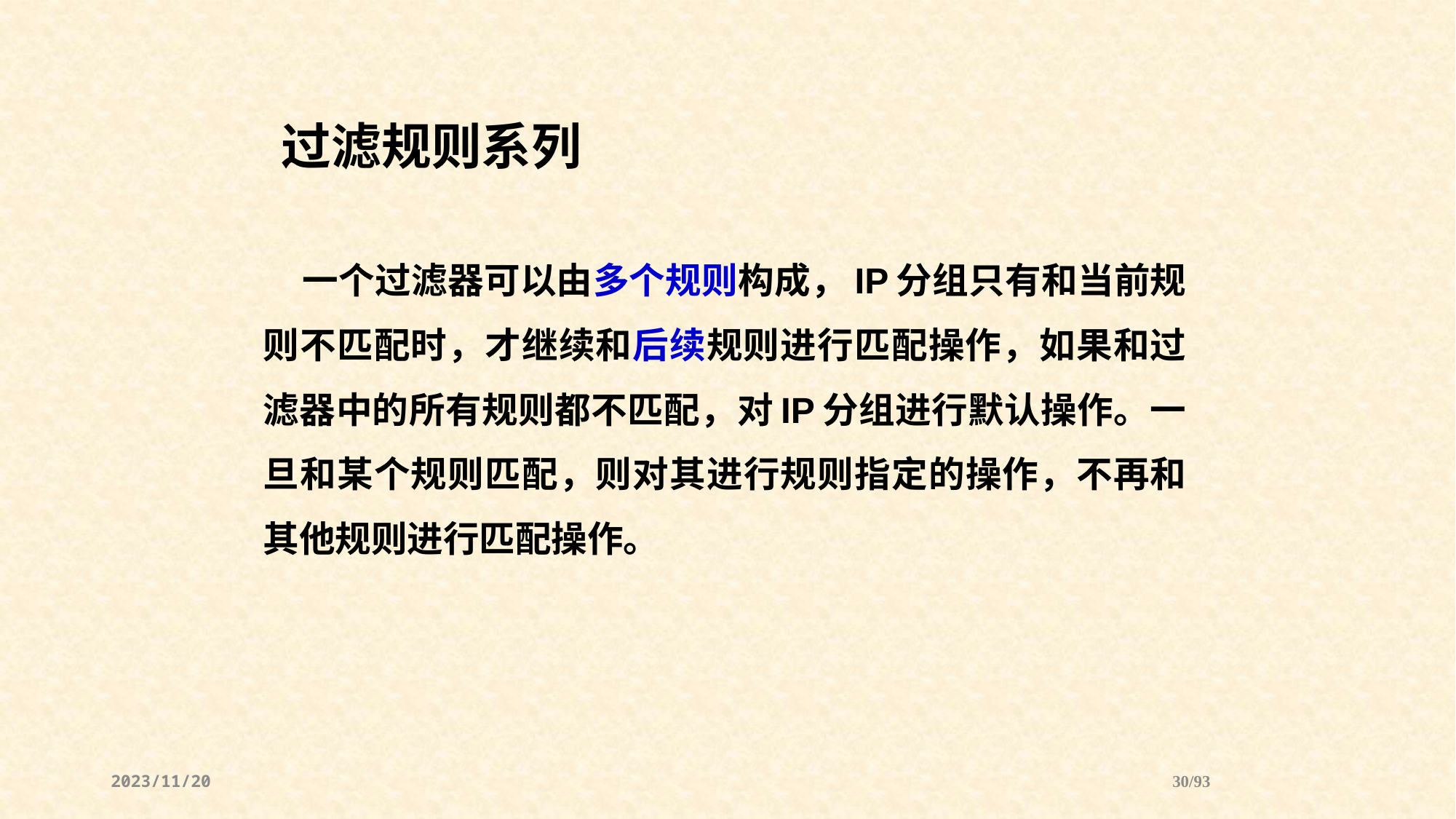

# 过滤规则系列
      一个过滤器可以由多个规则构成，IP分组只有和当前规则不匹配时，才继续和后续规则进行匹配操作，如果和过滤器中的所有规则都不匹配，对IP分组进行默认操作。一旦和某个规则匹配，则对其进行规则指定的操作，不再和其他规则进行匹配操作。
2023/11/20
30/93